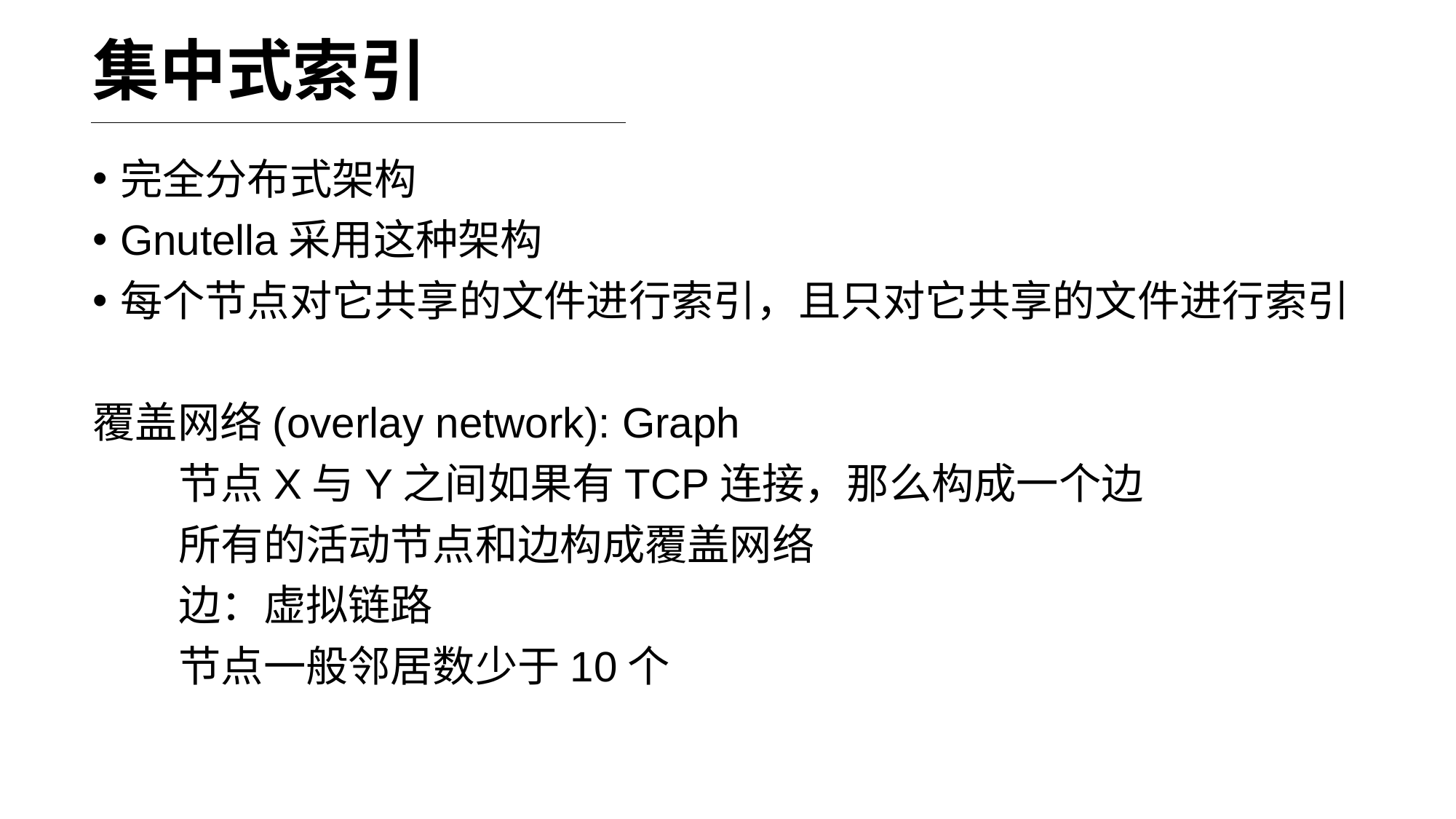

# 集中式索引
完全分布式架构
Gnutella采用这种架构
每个节点对它共享的文件进行索引，且只对它共享的文件进行索引

覆盖网络(overlay network): Graph
        节点X与Y之间如果有TCP连接，那么构成一个边
        所有的活动节点和边构成覆盖网络
        边：虚拟链路
        节点一般邻居数少于10个